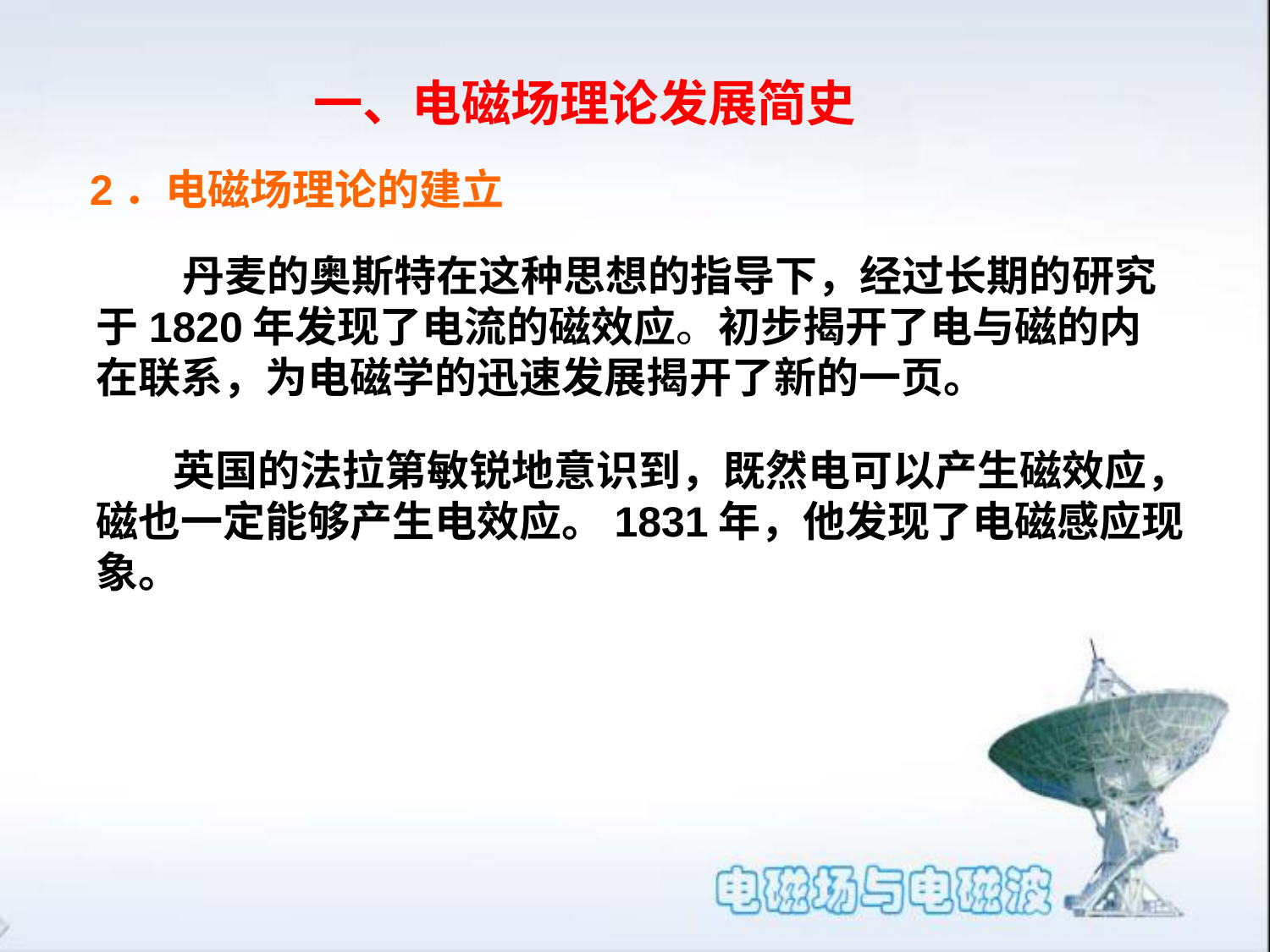

一、电磁场理论发展简史
 2．电磁场理论的建立

        丹麦的奥斯特在这种思想的指导下，经过长期的研究于1820年发现了电流的磁效应。初步揭开了电与磁的内在联系，为电磁学的迅速发展揭开了新的一页。

       英国的法拉第敏锐地意识到，既然电可以产生磁效应，磁也一定能够产生电效应。1831年，他发现了电磁感应现象。